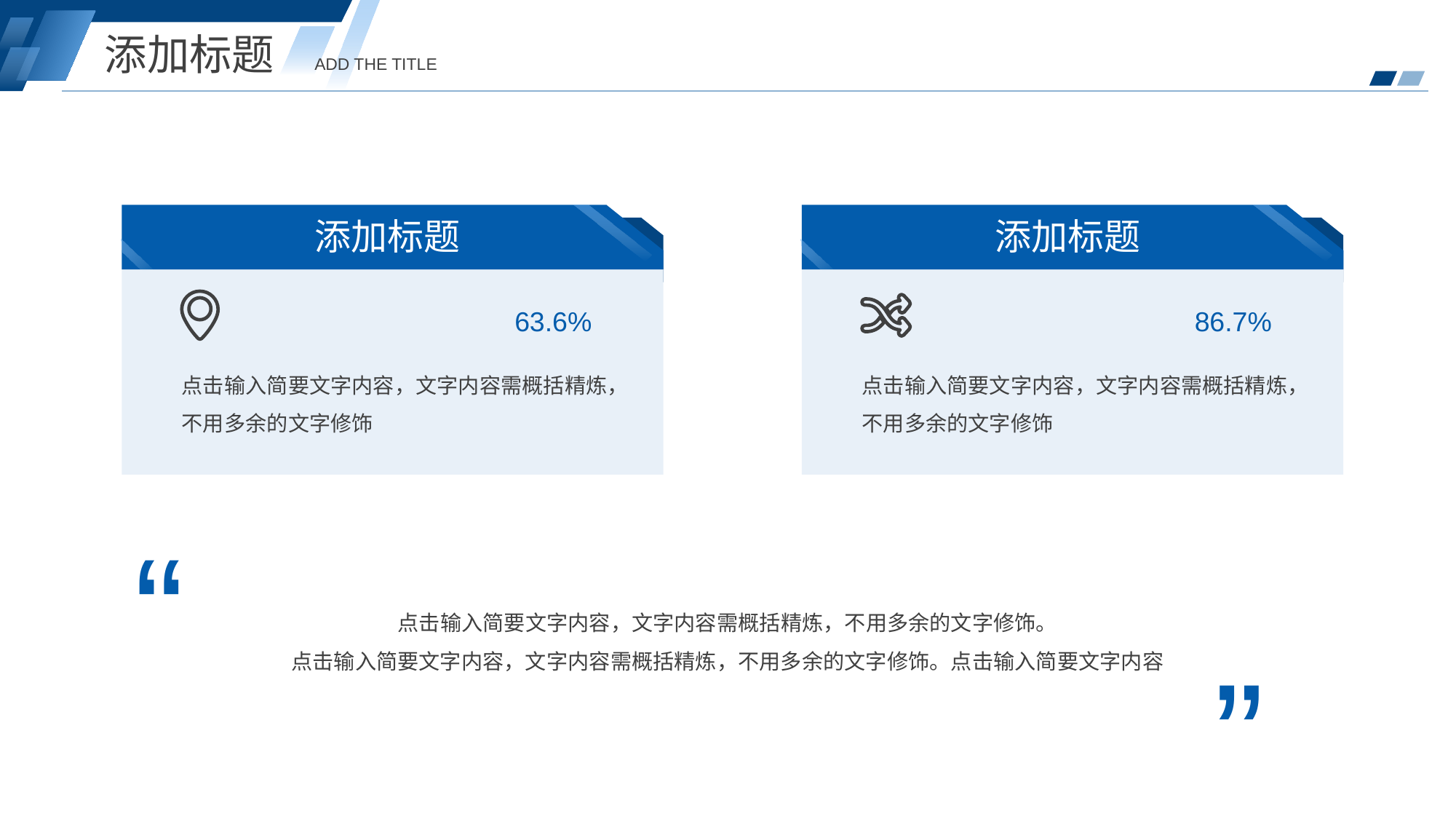

添加标题

ADD THE TITLE

添加标题
添加标题

63.6%
86.7%
点击输入简要文字内容，文字内容需概括精炼，不用多余的文字修饰
点击输入简要文字内容，文字内容需概括精炼，不用多余的文字修饰
“
”
点击输入简要文字内容，文字内容需概括精炼，不用多余的文字修饰。
点击输入简要文字内容，文字内容需概括精炼，不用多余的文字修饰。点击输入简要文字内容